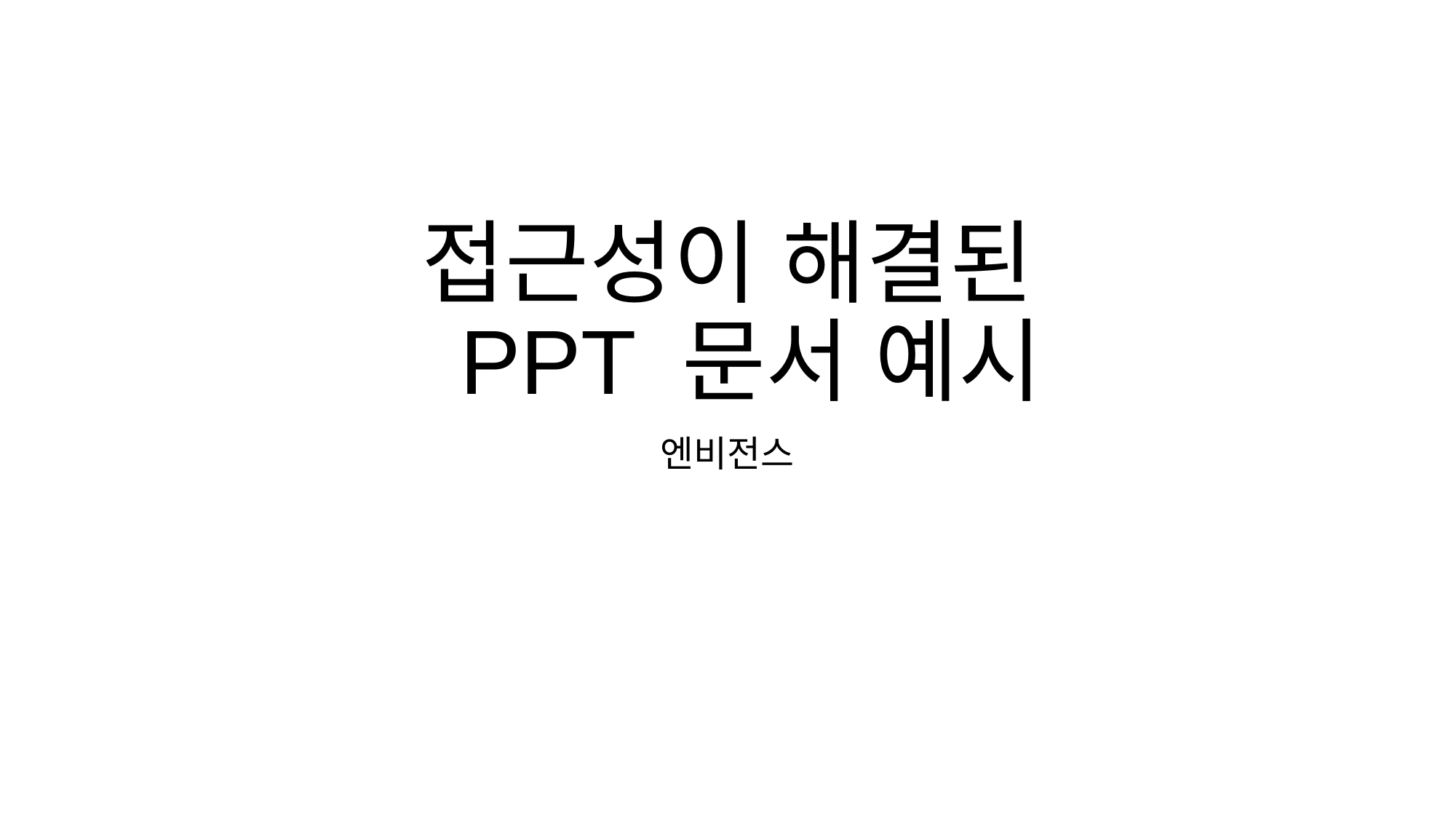

# 접근성이 해결된 PPT 문서 예시
엔비전스